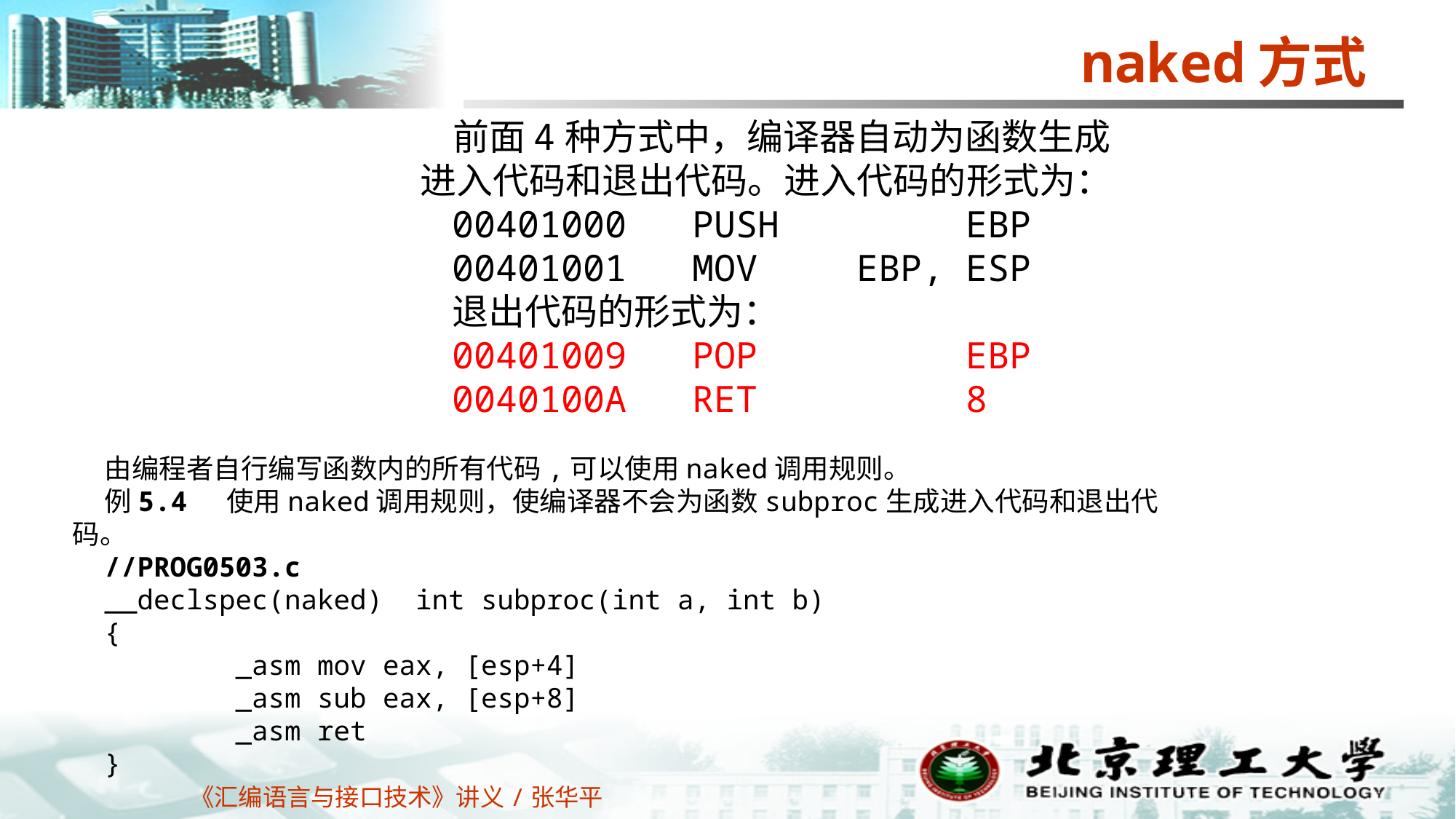

naked方式
前面4种方式中，编译器自动为函数生成进入代码和退出代码。进入代码的形式为：
00401000   PUSH    	EBP
00401001   MOV    	EBP, ESP
退出代码的形式为：
00401009   POP      	EBP
0040100A   RET     	8
由编程者自行编写函数内的所有代码,可以使用naked调用规则。
例5.4  使用naked调用规则，使编译器不会为函数subproc生成进入代码和退出代码。
//PROG0503.c
__declspec(naked)  int subproc(int a, int b)
{
        _asm mov eax, [esp+4]
        _asm sub eax, [esp+8]
        _asm ret
}